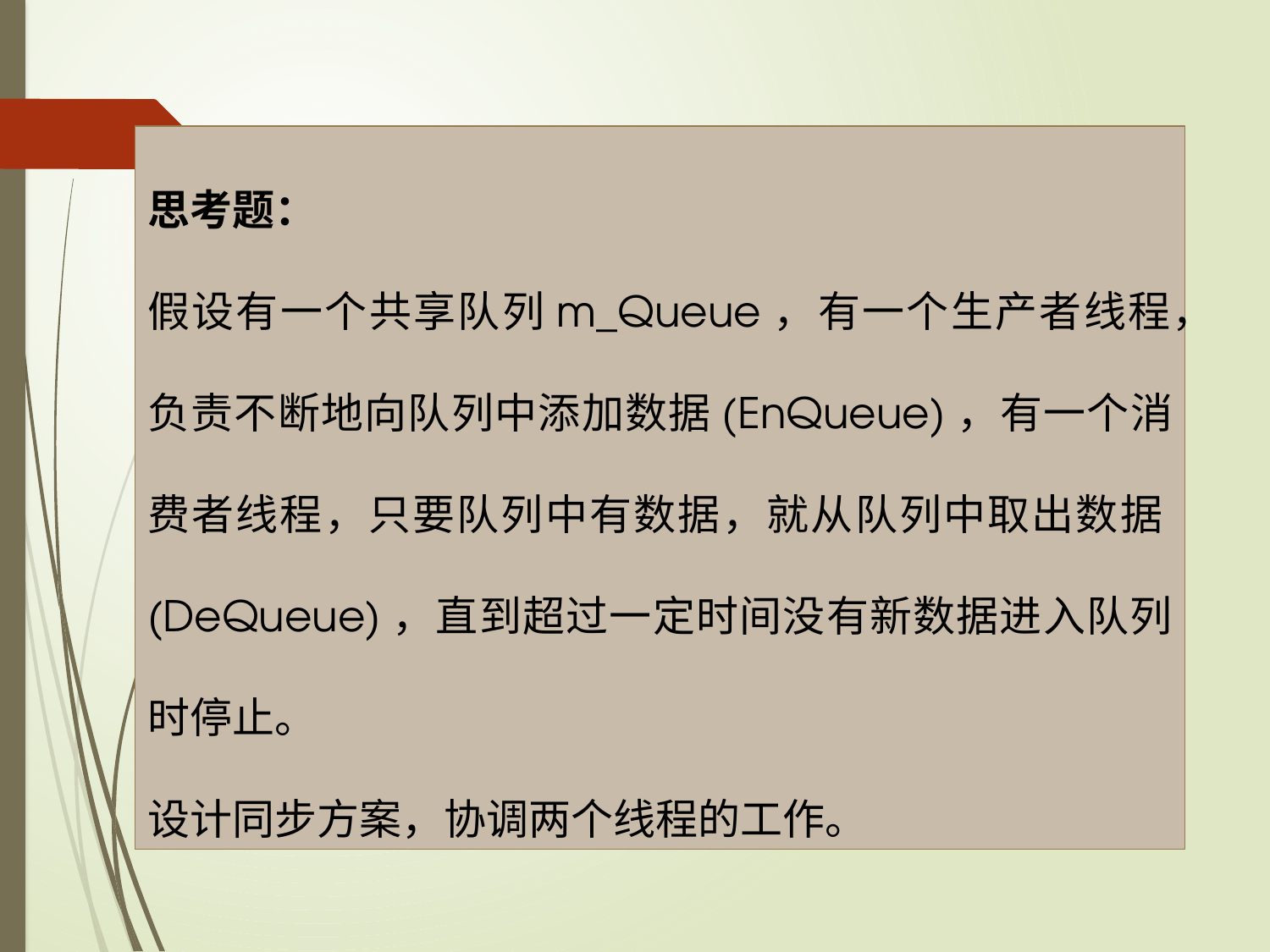

思考题：
假设有一个共享队列m_Queue，有一个生产者线程，负责不断地向队列中添加数据(EnQueue)，有一个消费者线程，只要队列中有数据，就从队列中取出数据(DeQueue)，直到超过一定时间没有新数据进入队列时停止。
设计同步方案，协调两个线程的工作。